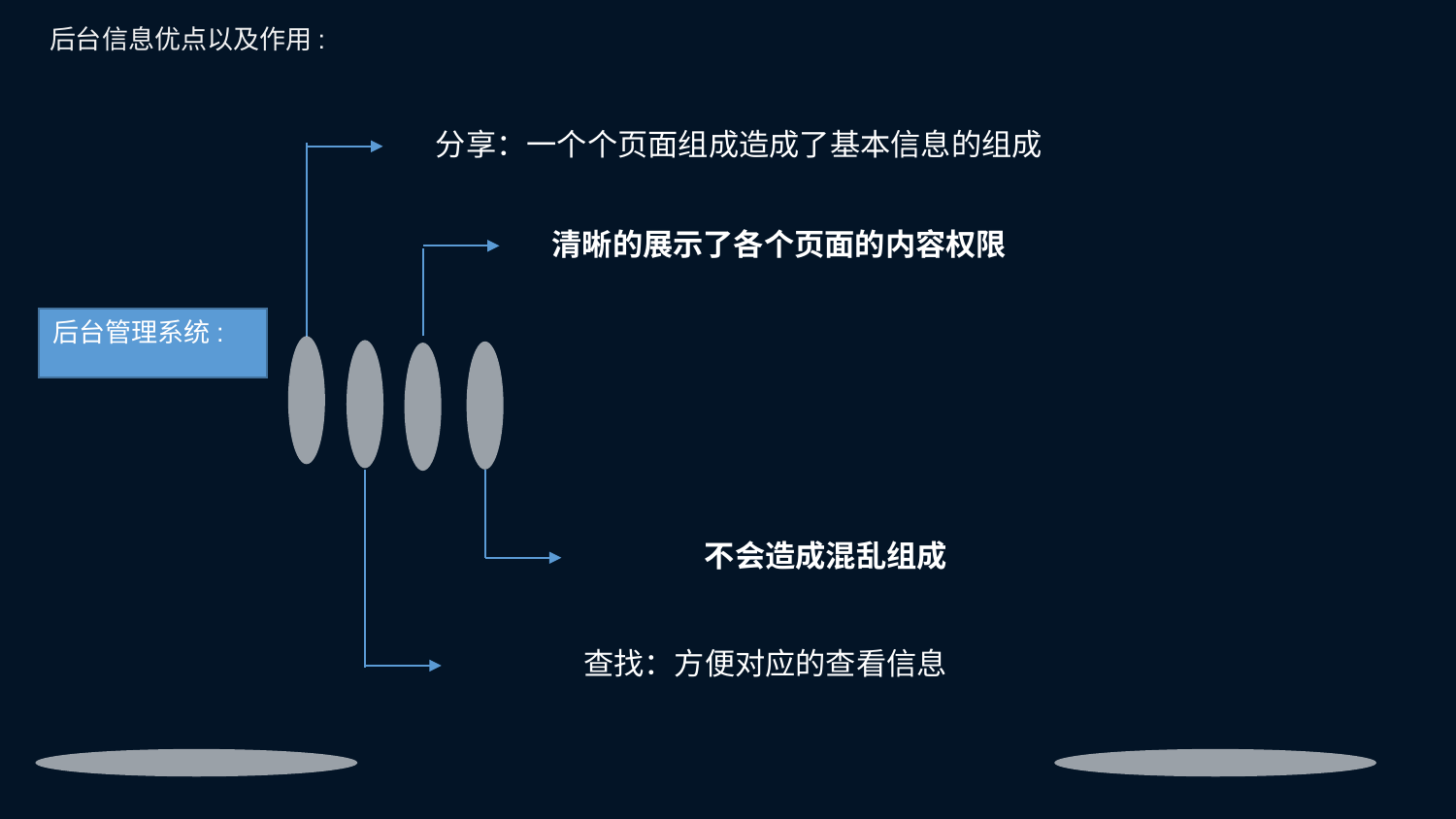

后台信息优点以及作用:
分享：一个个页面组成造成了基本信息的组成
清晰的展示了各个页面的内容权限
后台管理系统:

不会造成混乱组成

查找：方便对应的查看信息